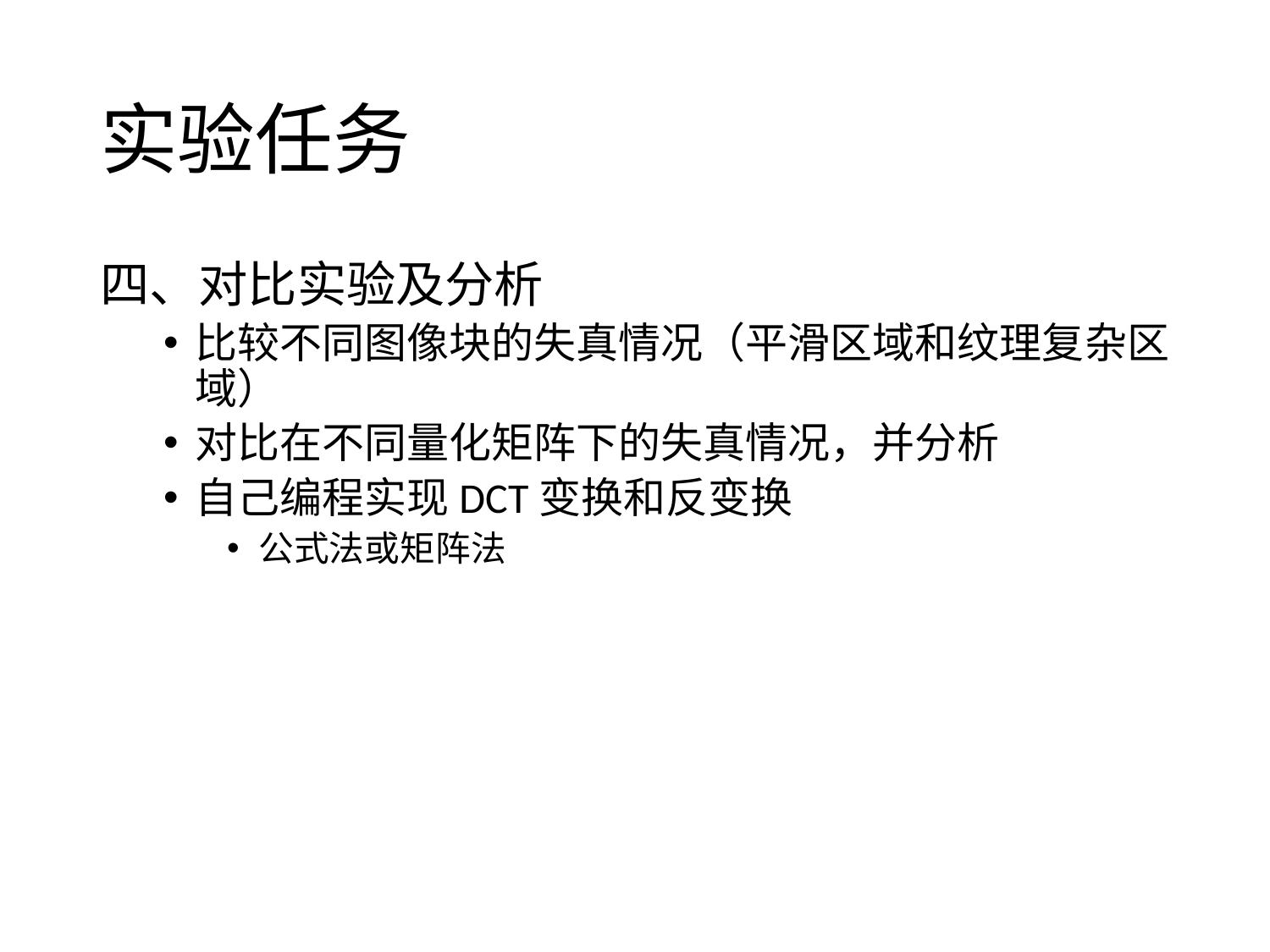

# 实验任务
四、对比实验及分析
比较不同图像块的失真情况（平滑区域和纹理复杂区域）
对比在不同量化矩阵下的失真情况，并分析
自己编程实现DCT变换和反变换
公式法或矩阵法